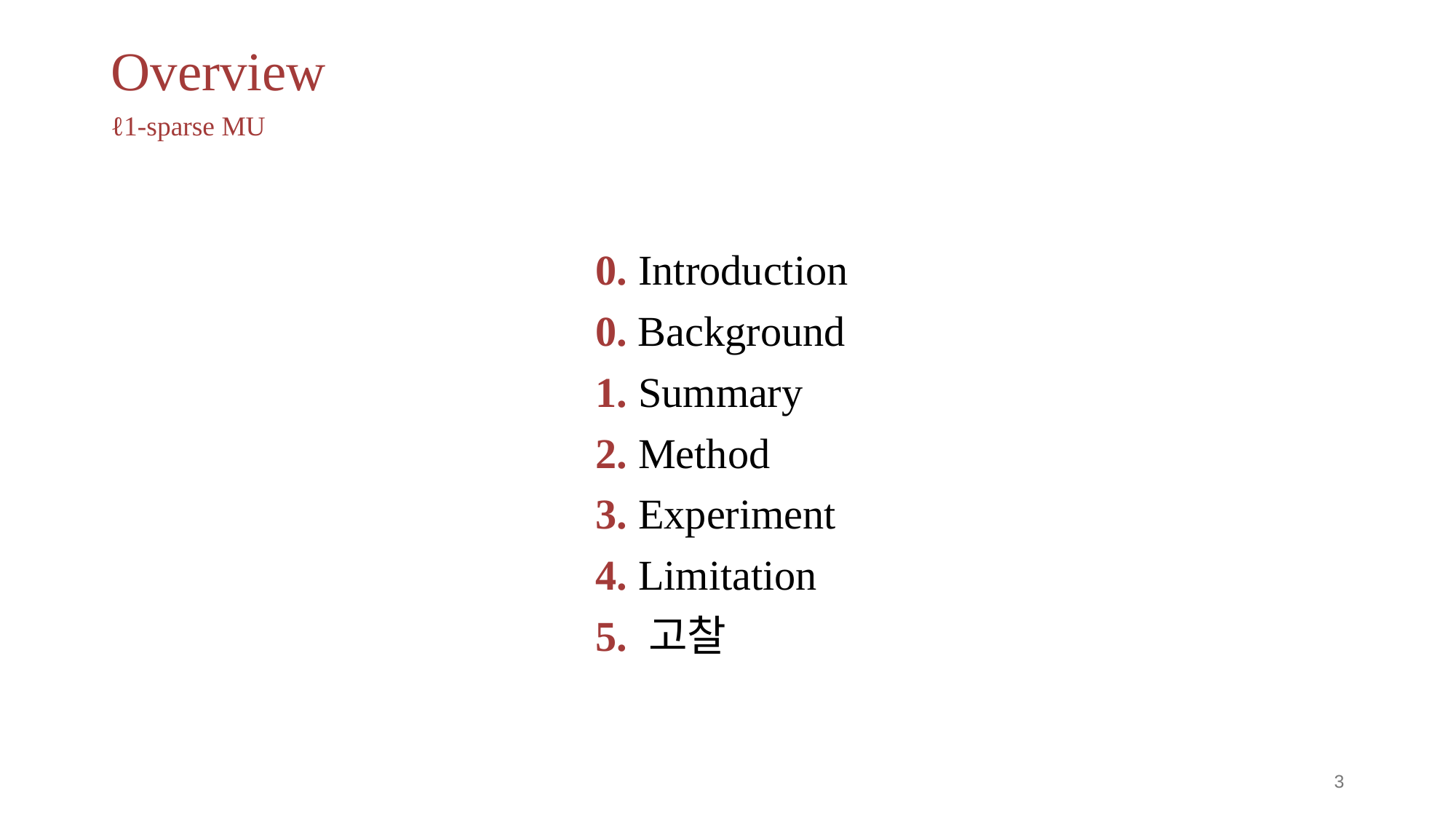

# Overview
ℓ1-sparse MU
0. Introduction
0. Background
1. Summary
2. Method
3. Experiment
4. Limitation
5. 고찰
3